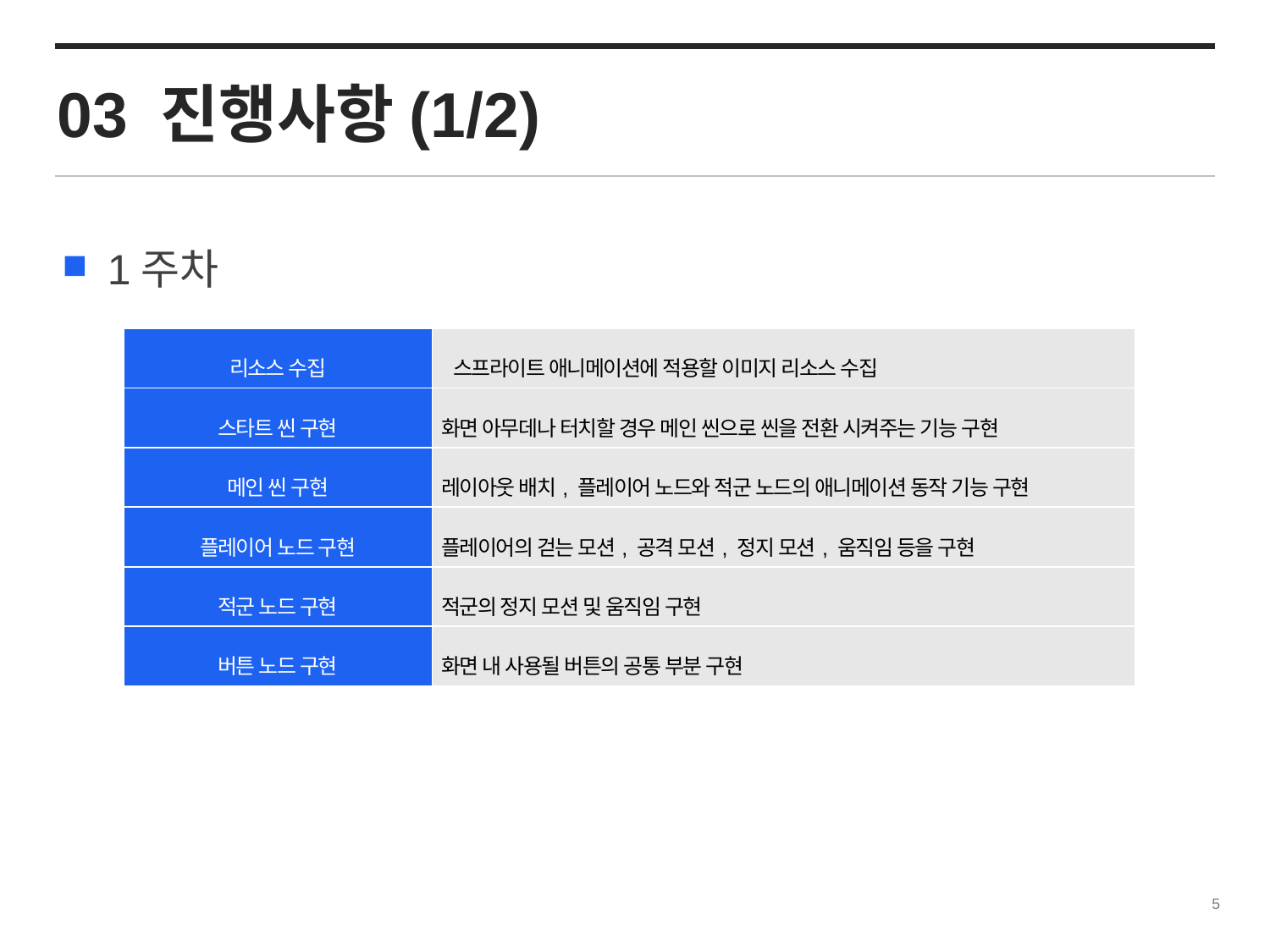

03 진행사항(1/2)
1주차

| 리소스 수집 | 스프라이트 애니메이션에 적용할 이미지 리소스 수집 |
| --- | --- |
| 스타트 씬 구현 | 화면 아무데나 터치할 경우 메인 씬으로 씬을 전환 시켜주는 기능 구현 |
| 메인 씬 구현 | 레이아웃 배치, 플레이어 노드와 적군 노드의 애니메이션 동작 기능 구현 |
| 플레이어 노드 구현 | 플레이어의 걷는 모션, 공격 모션, 정지 모션, 움직임 등을 구현 |
| 적군 노드 구현 | 적군의 정지 모션 및 움직임 구현 |
| 버튼 노드 구현 | 화면 내 사용될 버튼의 공통 부분 구현 |